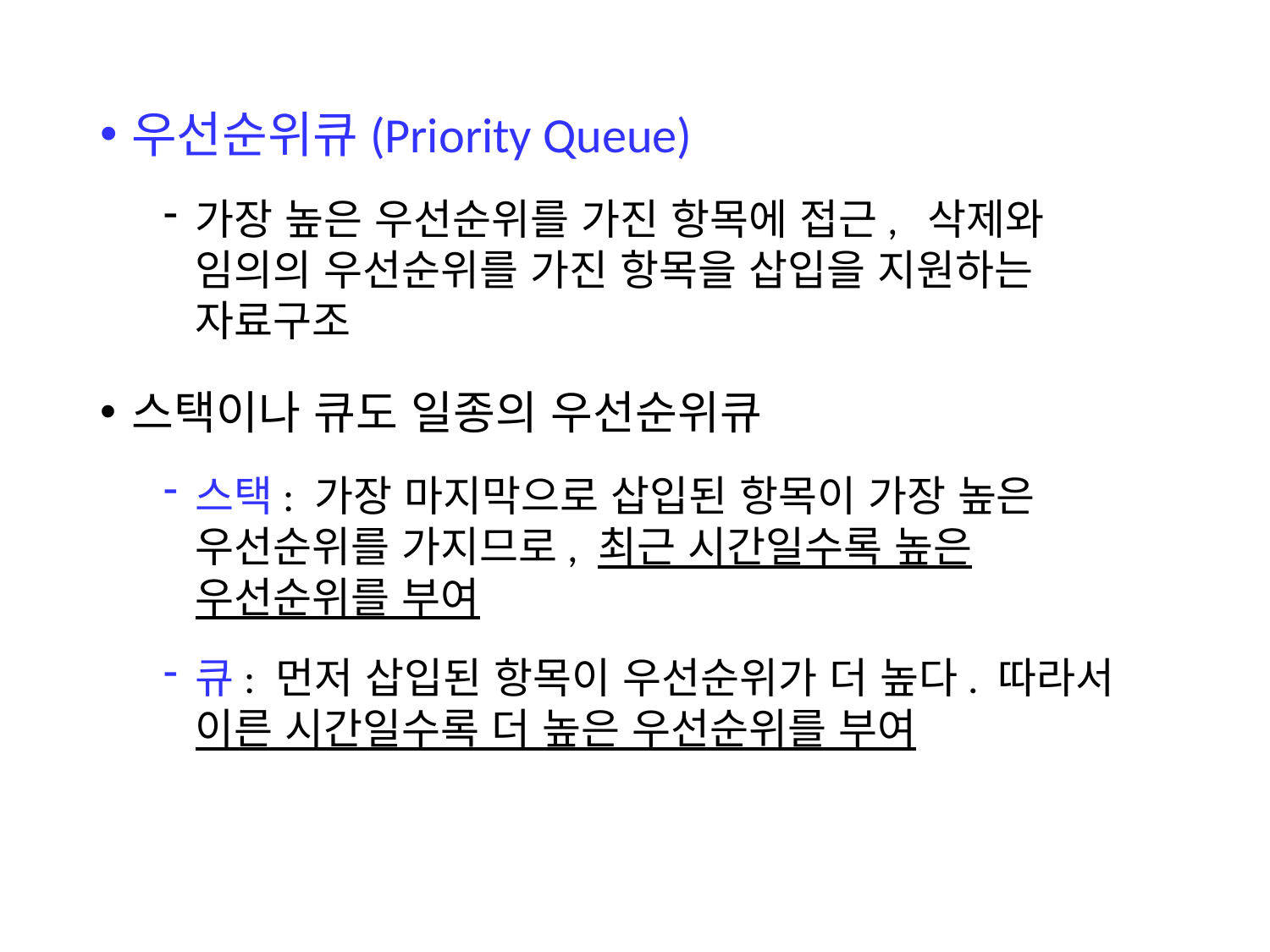

우선순위큐(Priority Queue)
가장 높은 우선순위를 가진 항목에 접근,  삭제와 임의의 우선순위를 가진 항목을 삽입을 지원하는 자료구조
스택이나 큐도 일종의 우선순위큐
스택: 가장 마지막으로 삽입된 항목이 가장 높은 우선순위를 가지므로, 최근 시간일수록 높은 우선순위를 부여
큐: 먼저 삽입된 항목이 우선순위가 더 높다. 따라서 이른 시간일수록 더 높은 우선순위를 부여